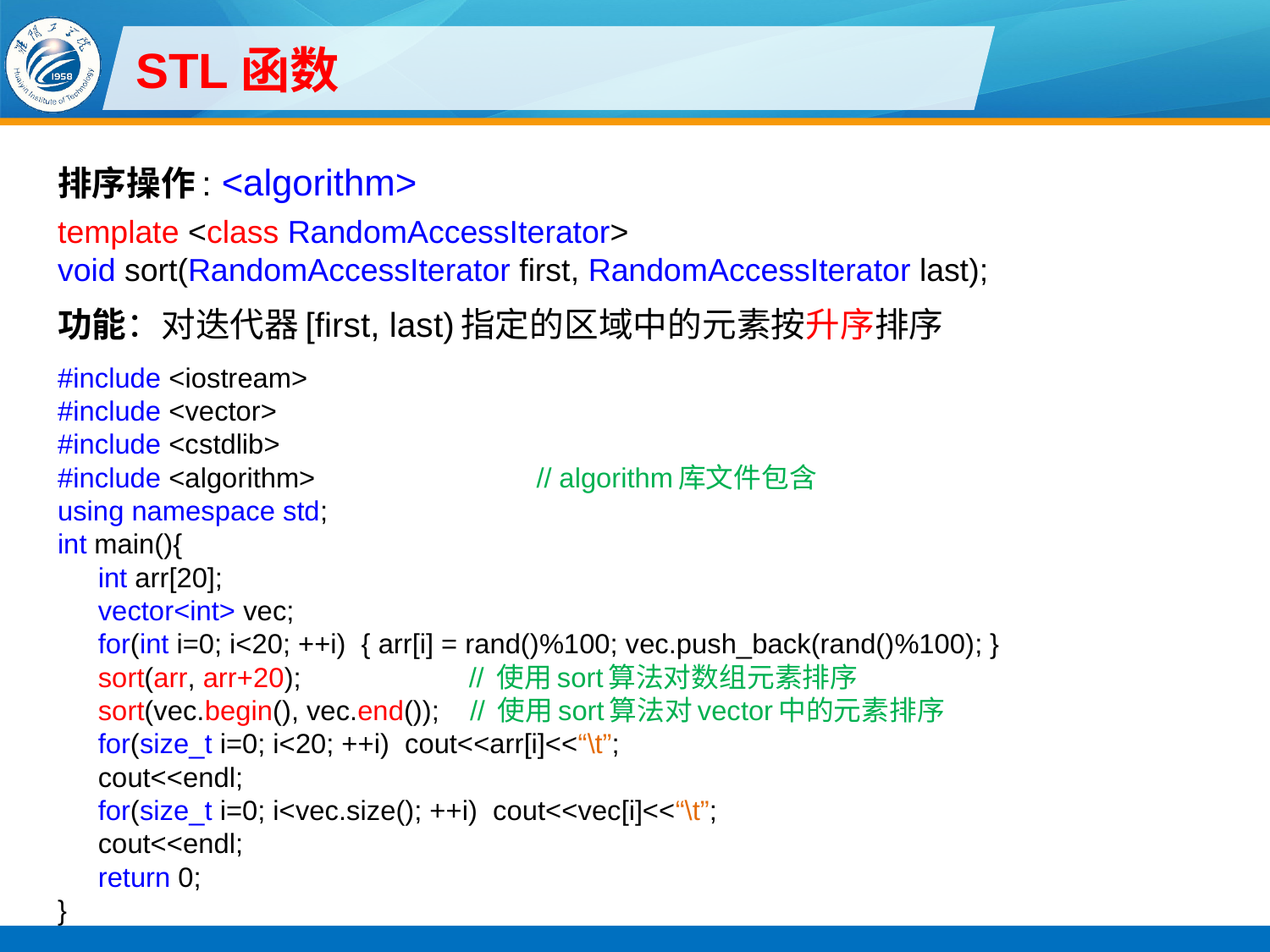

# STL函数
排序操作: <algorithm>
template <class RandomAccessIterator>
void sort(RandomAccessIterator first, RandomAccessIterator last);
功能：对迭代器[first, last)指定的区域中的元素按升序排序
#include <iostream>
#include <vector>
#include <cstdlib>
#include <algorithm>                             // algorithm库文件包含
using namespace std;
int main(){
int arr[20];
vector<int> vec;
for(int i=0; i<20; ++i)  { arr[i] = rand()%100; vec.push_back(rand()%100); }
sort(arr, arr+20);                      // 使用sort算法对数组元素排序
sort(vec.begin(), vec.end());    // 使用sort算法对vector中的元素排序
for(size_t i=0; i<20; ++i)  cout<<arr[i]<<“\t”;
cout<<endl;
for(size_t i=0; i<vec.size(); ++i)  cout<<vec[i]<<“\t”;
cout<<endl;
return 0;
}